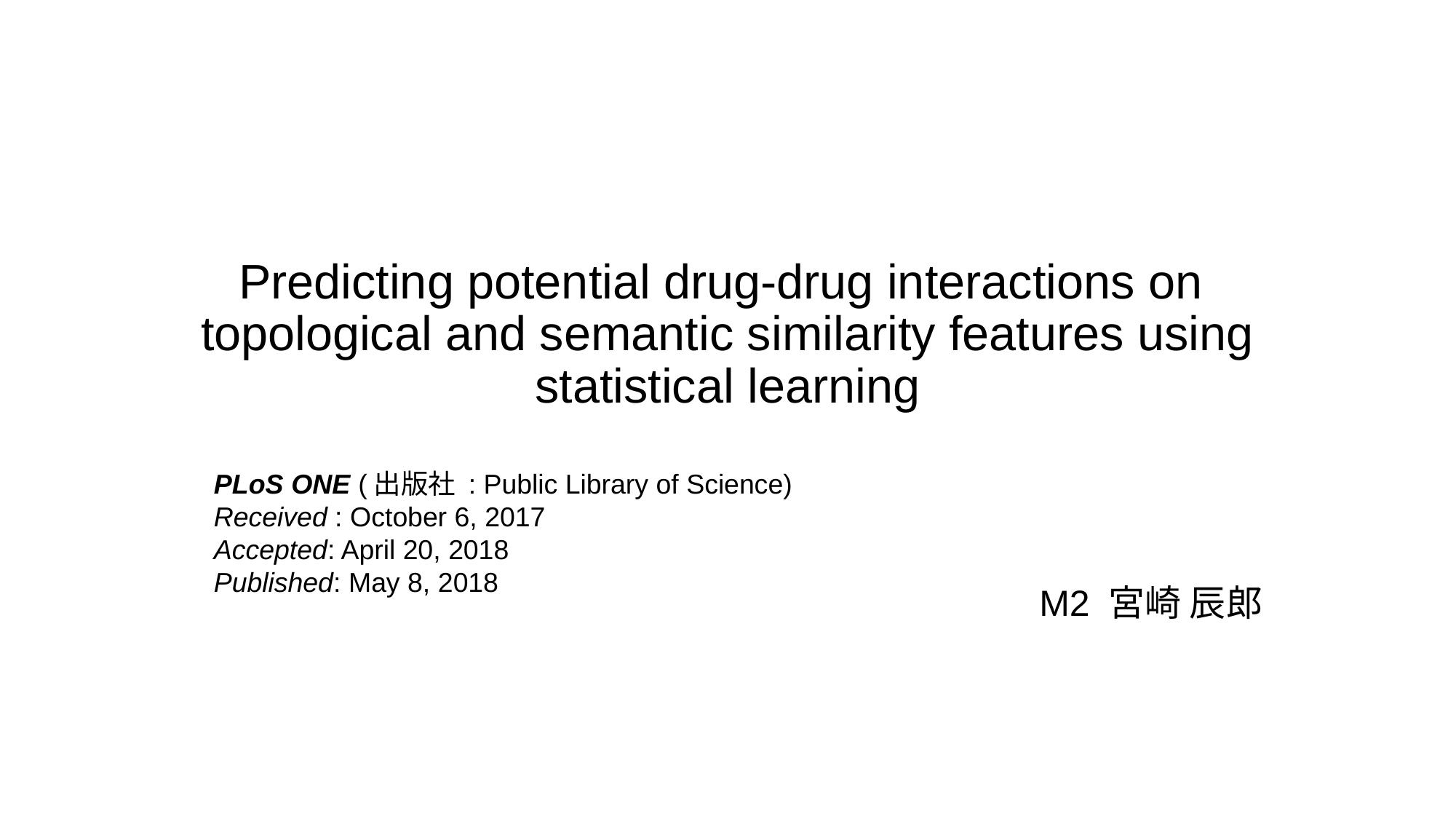

# Predicting potential drug-drug interactions on topological and semantic similarity features using statistical learning
PLoS ONE (出版社 : Public Library of Science)
Received : October 6, 2017
Accepted: April 20, 2018
Published: May 8, 2018
M2 宮崎 辰郎